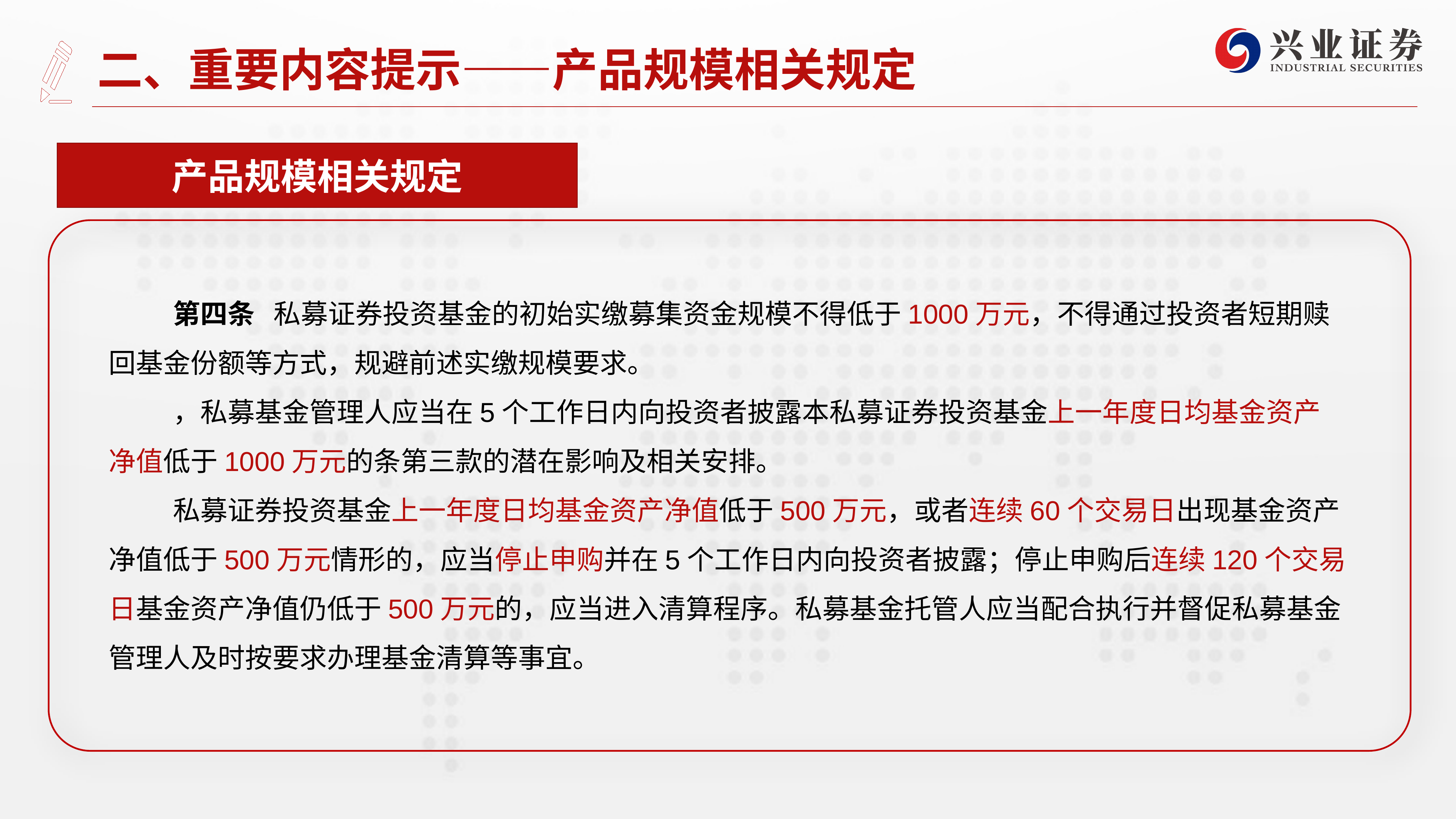

# 二、重要内容提示——产品规模相关规定
产品规模相关规定

第四条   私募证券投资基金的初始实缴募集资金规模不得低于1000万元，不得通过投资者短期赎回基金份额等方式，规避前述实缴规模要求。
，私募基金管理人应当在5个工作日内向投资者披露本私募证券投资基金上一年度日均基金资产净值低于1000万元的条第三款的潜在影响及相关安排。
私募证券投资基金上一年度日均基金资产净值低于500万元，或者连续60个交易日出现基金资产净值低于500万元情形的，应当停止申购并在5个工作日内向投资者披露；停止申购后连续120个交易日基金资产净值仍低于500万元的，应当进入清算程序。私募基金托管人应当配合执行并督促私募基金管理人及时按要求办理基金清算等事宜。